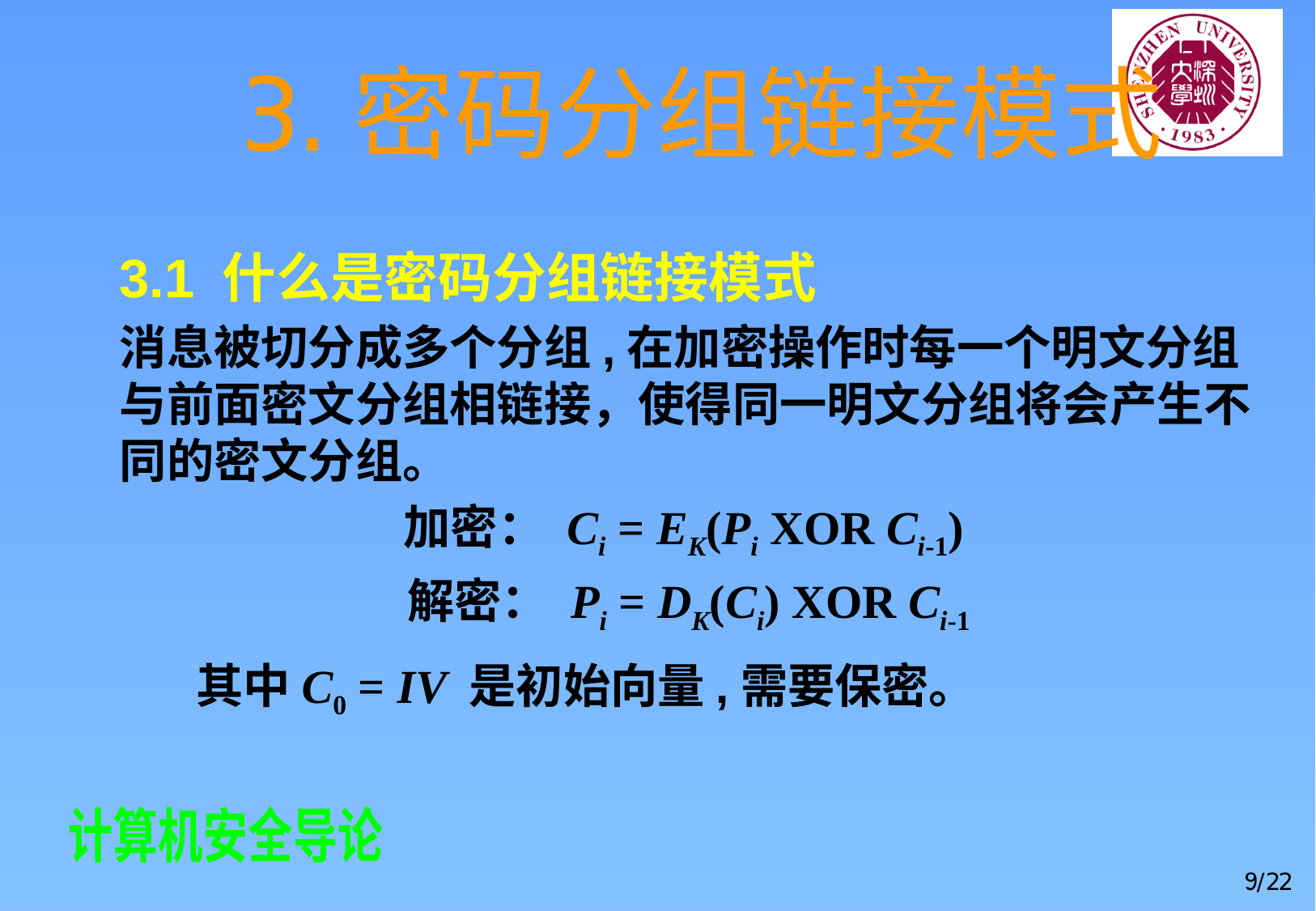

# 3.密码分组链接模式
3.1 什么是密码分组链接模式
消息被切分成多个分组,在加密操作时每一个明文分组与前面密文分组相链接，使得同一明文分组将会产生不同的密文分组。
                          加密： Ci = EK(Pi XOR Ci-1)
                   解密： Pi = DK(Ci) XOR Ci-1
其中C0 = IV 是初始向量,需要保密。
9/22